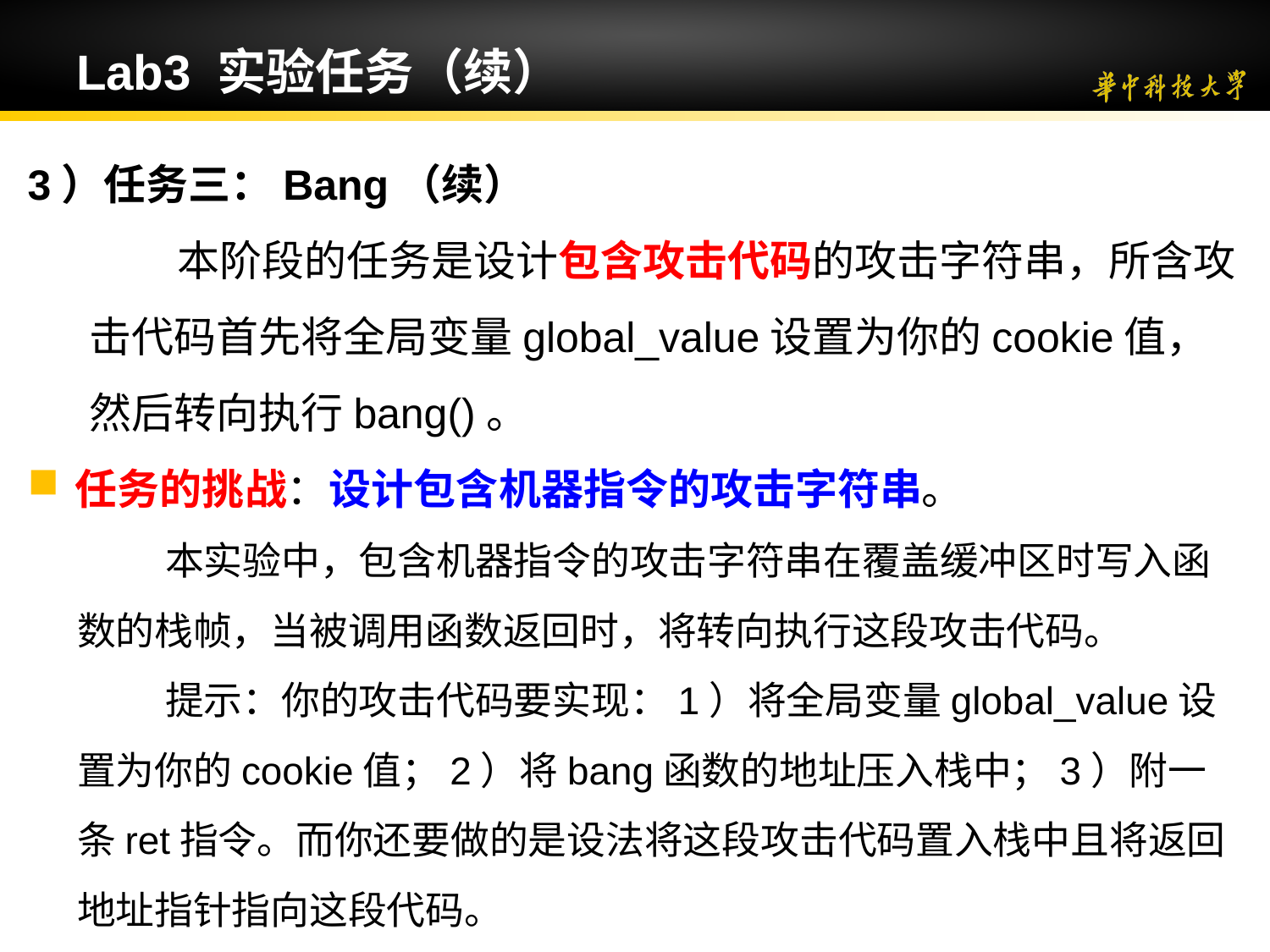

# Lab3 实验任务（续）
3）任务三：Bang（续）
本阶段的任务是设计包含攻击代码的攻击字符串，所含攻击代码首先将全局变量global_value设置为你的cookie值，然后转向执行bang()。
任务的挑战：设计包含机器指令的攻击字符串。
本实验中，包含机器指令的攻击字符串在覆盖缓冲区时写入函数的栈帧，当被调用函数返回时，将转向执行这段攻击代码。
提示：你的攻击代码要实现：1）将全局变量global_value设置为你的cookie值；2）将bang函数的地址压入栈中；3）附一条ret指令。而你还要做的是设法将这段攻击代码置入栈中且将返回地址指针指向这段代码。